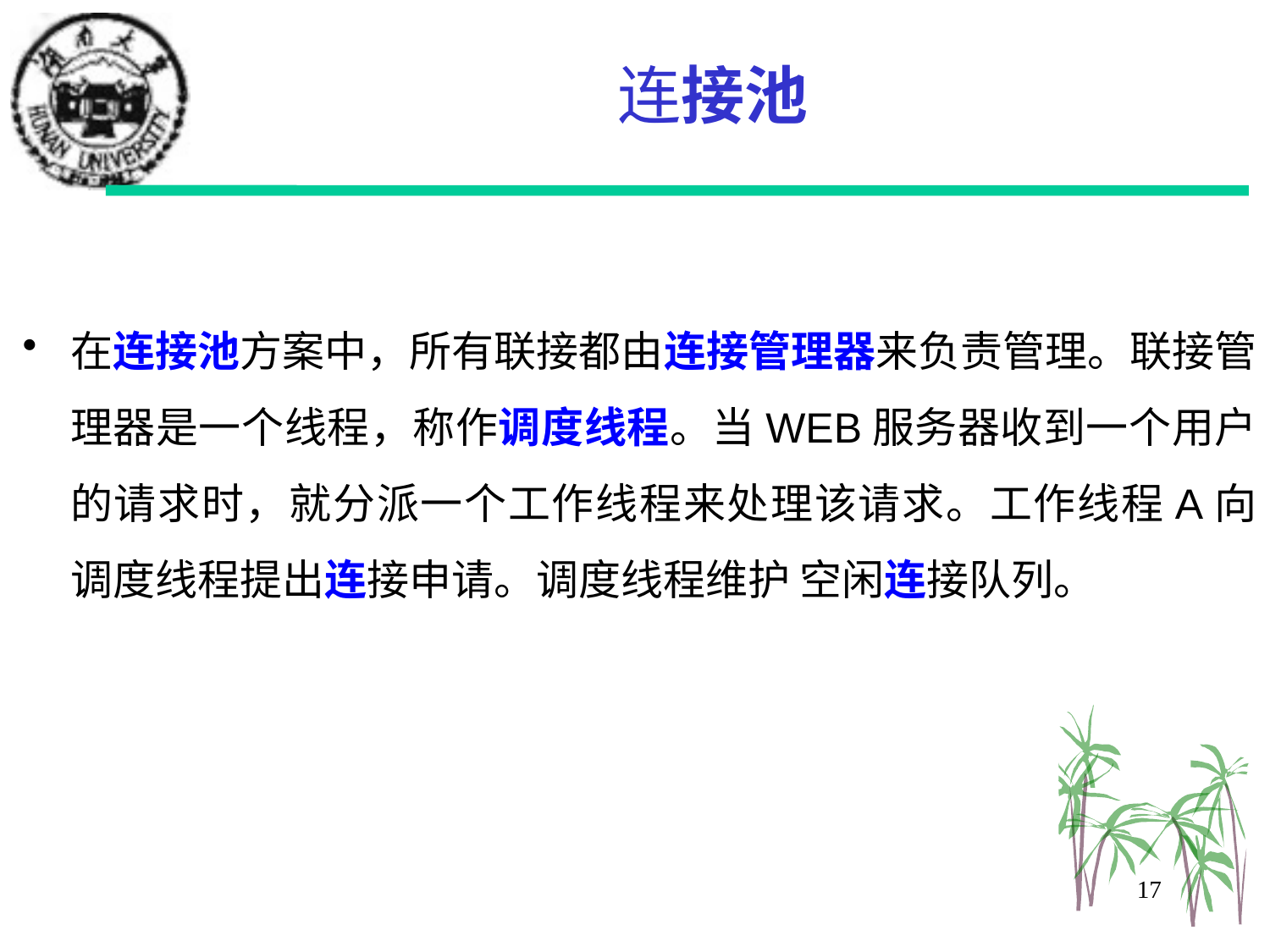

# 连接池
在连接池方案中，所有联接都由连接管理器来负责管理。联接管理器是一个线程，称作调度线程。当WEB服务器收到一个用户的请求时，就分派一个工作线程来处理该请求。工作线程A向调度线程提出连接申请。调度线程维护 空闲连接队列。
17